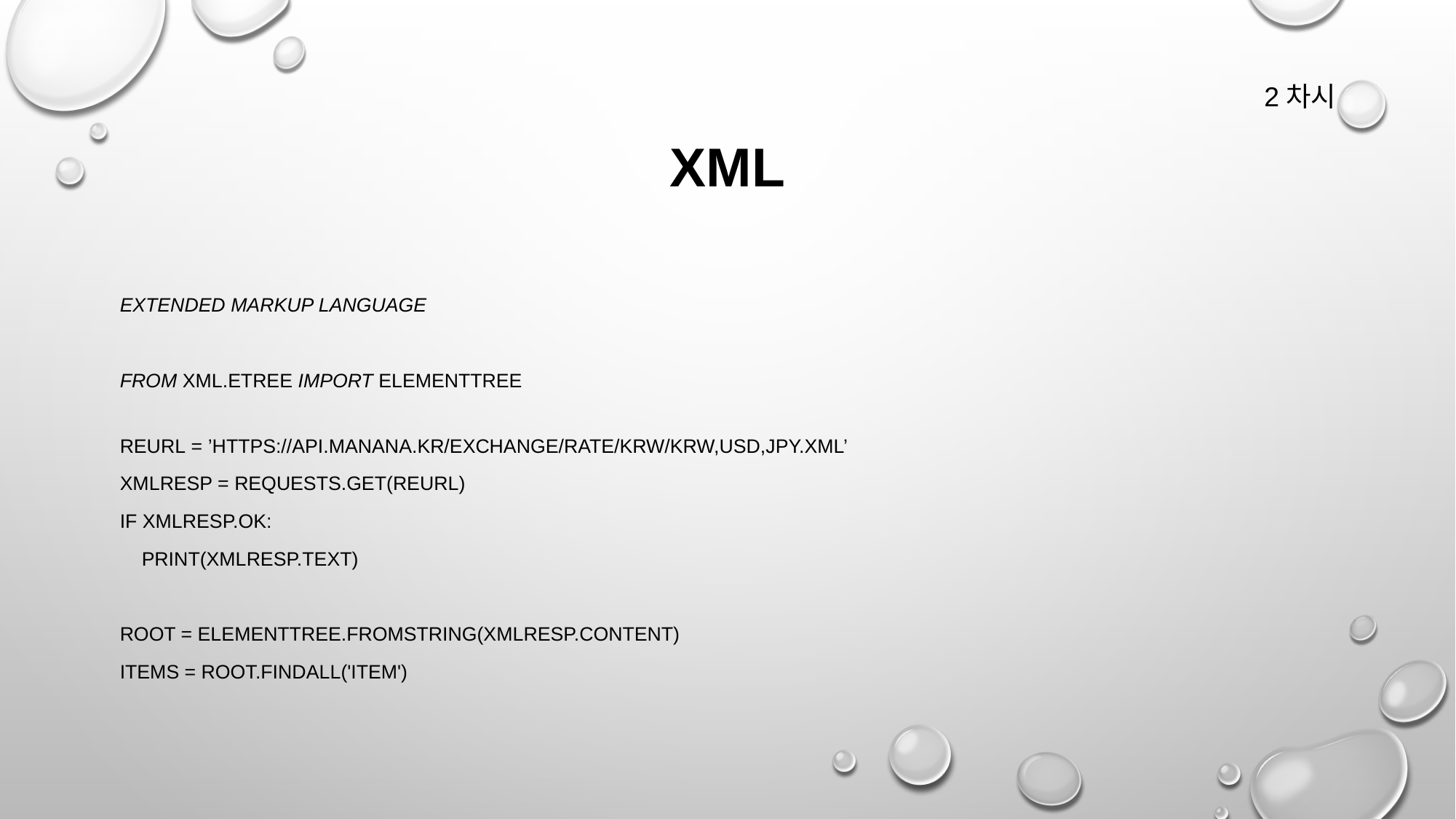

# XML
2차시
extended Markup language

from xml.etree import ElementTree
reurl = ’https://api.manana.kr/exchange/rate/KRW/KRW,USD,JPY.xml’
xmlresp = requests.get(reurl)
if xmlresp.ok:
    print(xmlresp.text)

root = ElementTree.fromstring(xmlresp.content)
items = root.findall('item')